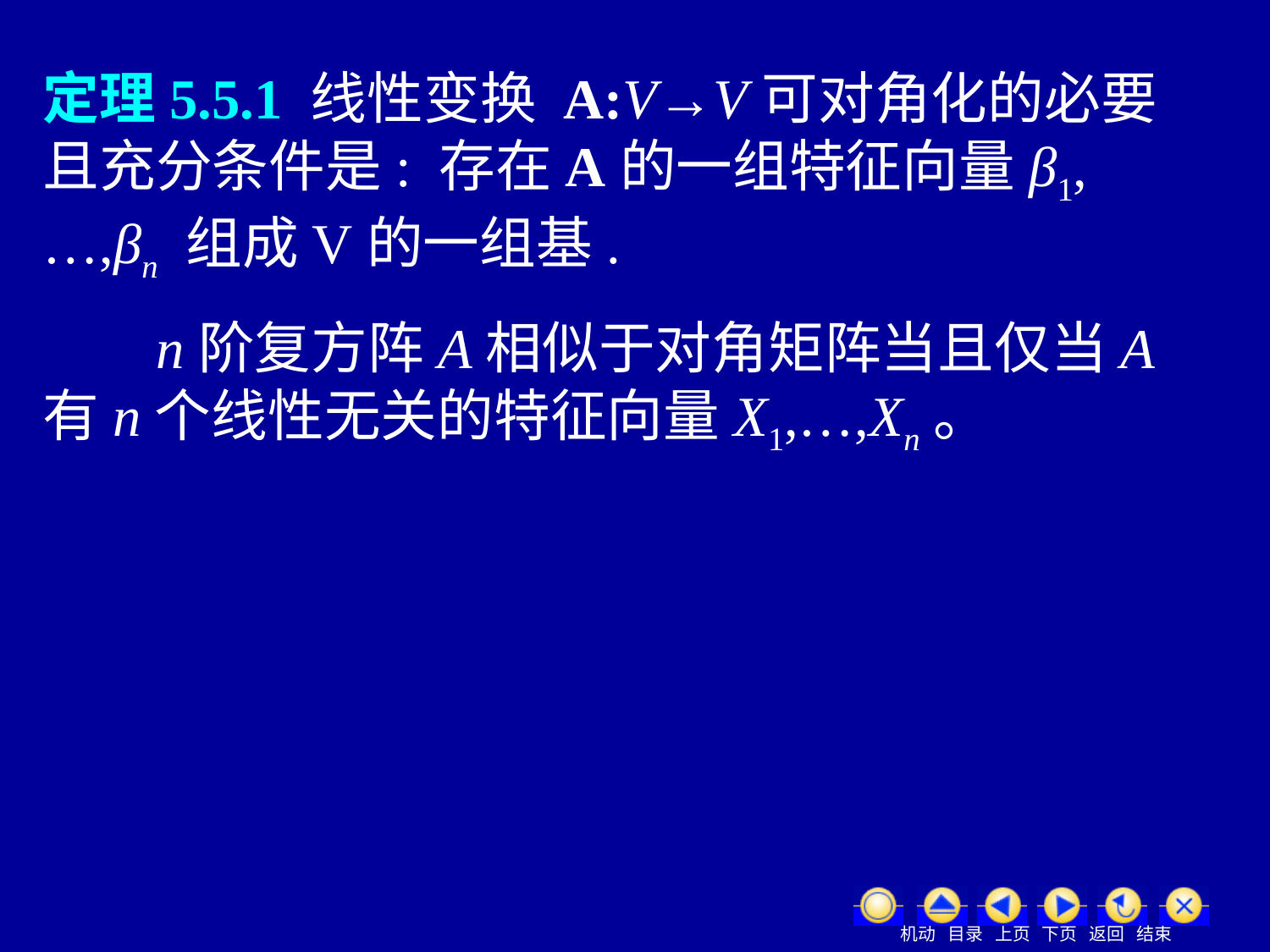

定理5.5.1 线性变换 A:V→V可对角化的必要且充分条件是: 存在A的一组特征向量β1,…,βn 组成V的一组基.
        n阶复方阵A相似于对角矩阵当且仅当A有n个线性无关的特征向量X1,…,Xn。